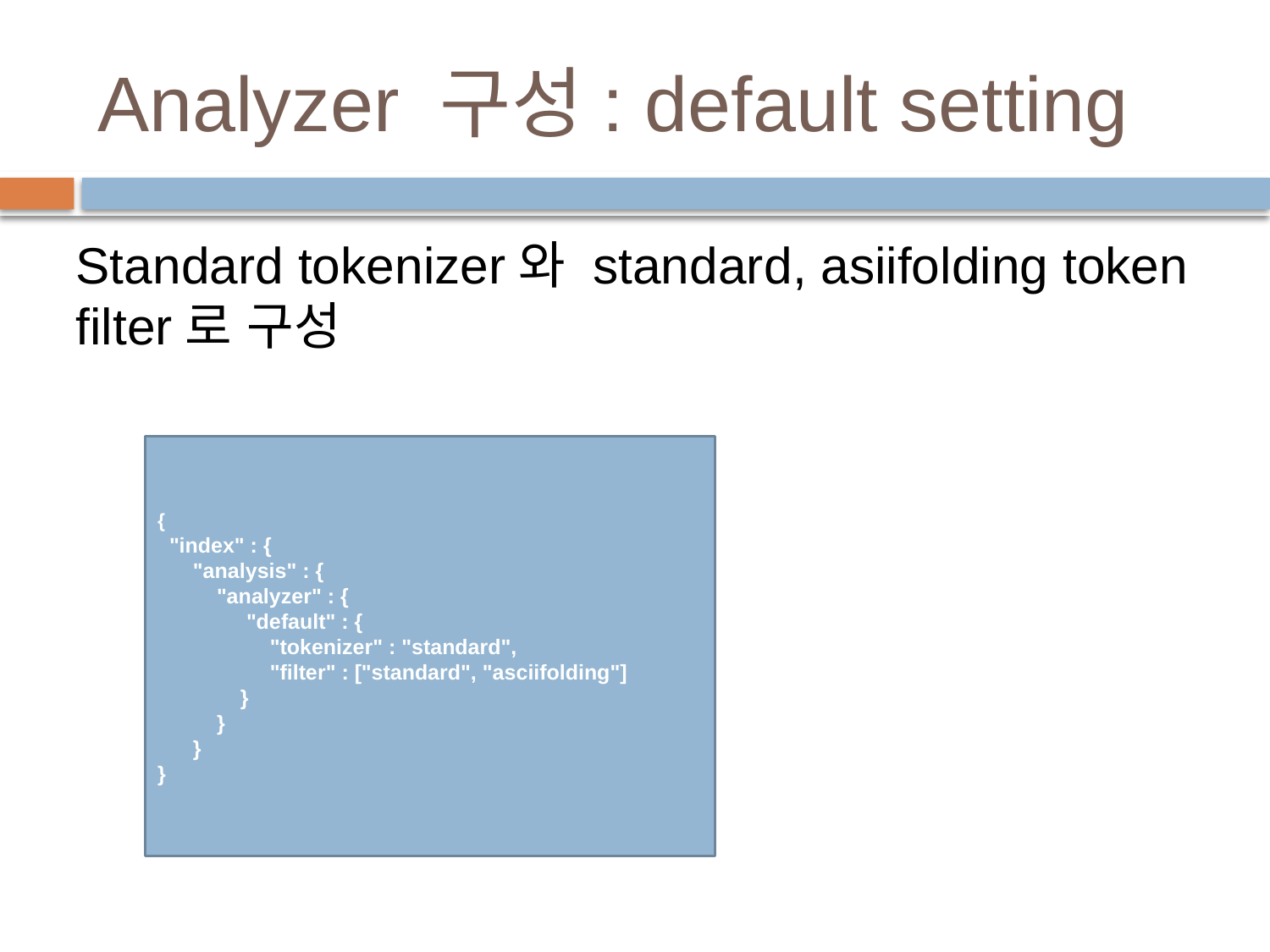

# Analyzer 구성: default setting
Standard tokenizer와 standard, asiifolding token filter로 구성
{
  "index" : {
      "analysis" : {
          "analyzer" : {
               "default" : {
                   "tokenizer" : "standard",
                   "filter" : ["standard", "asciifolding"]
              }
          }
      }
}